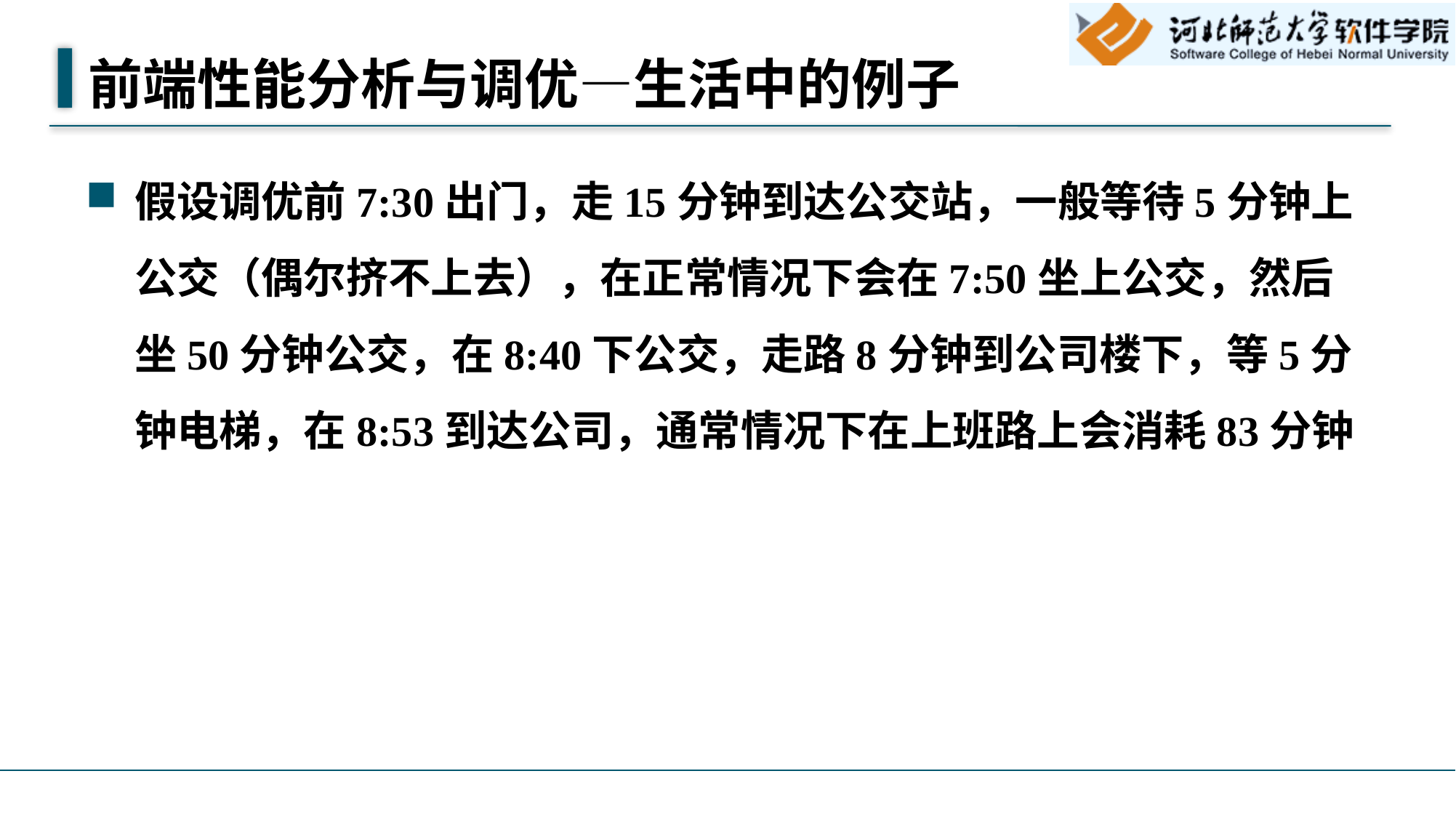

# 前端性能分析与调优—生活中的例子
假设调优前7:30出门，走15分钟到达公交站，一般等待5分钟上公交（偶尔挤不上去），在正常情况下会在7:50坐上公交，然后坐50分钟公交，在8:40下公交，走路8分钟到公司楼下，等5分钟电梯，在8:53到达公司，通常情况下在上班路上会消耗83分钟